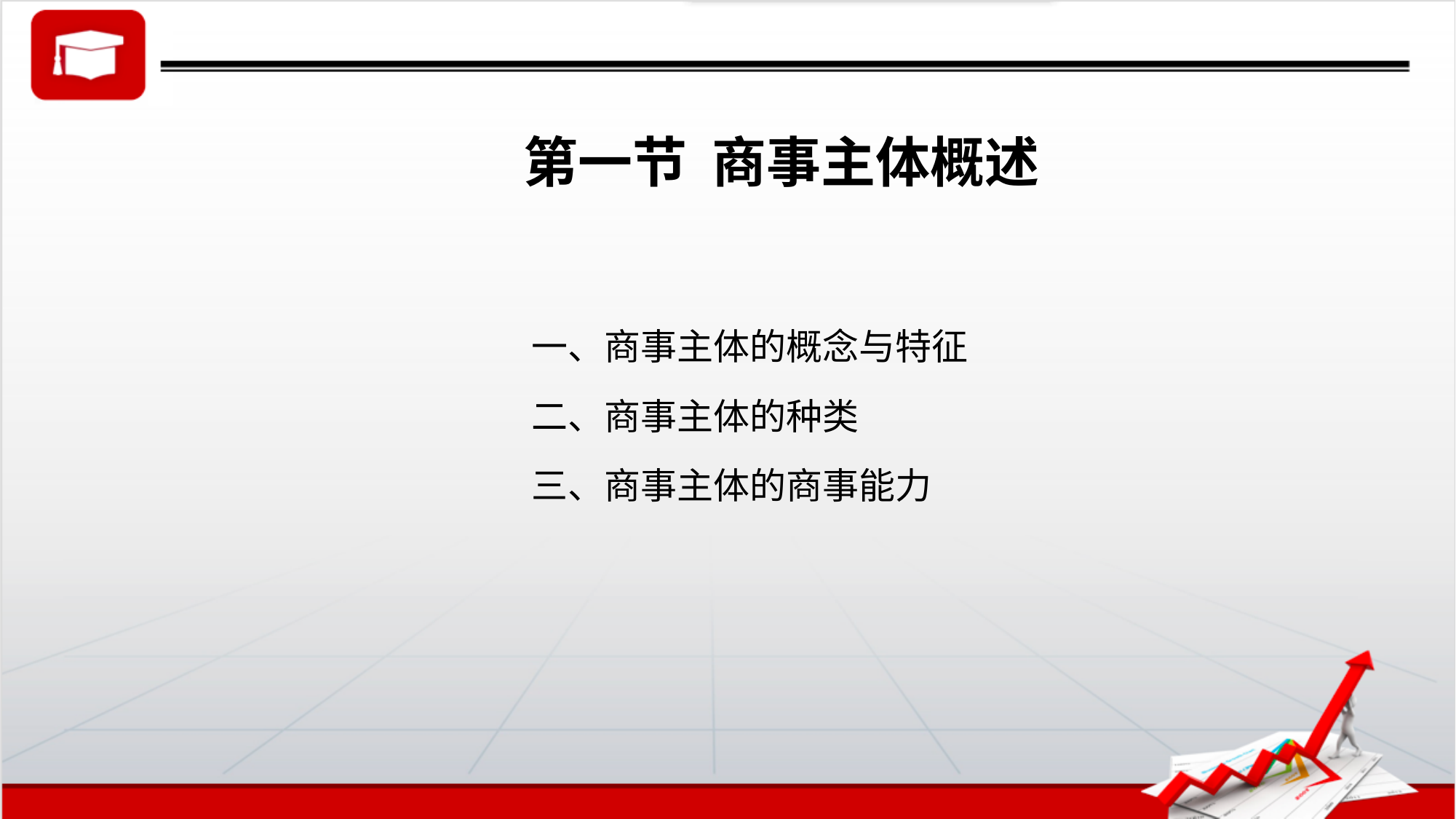

# 第一节  商事主体概述
一、商事主体的概念与特征
二、商事主体的种类
三、商事主体的商事能力